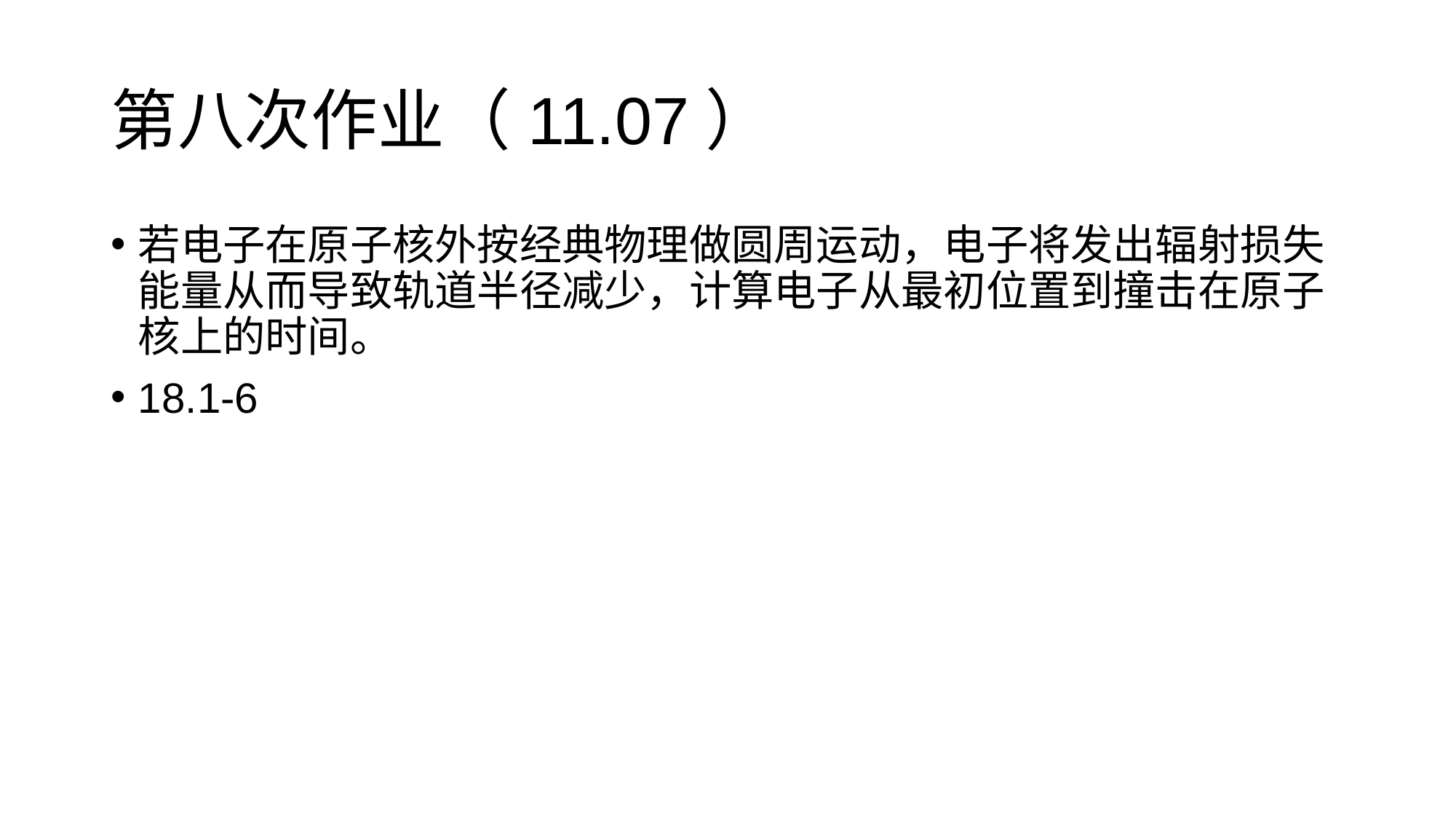

# 第八次作业（11.07）
若电子在原子核外按经典物理做圆周运动，电子将发出辐射损失能量从而导致轨道半径减少，计算电子从最初位置到撞击在原子核上的时间。
18.1-6